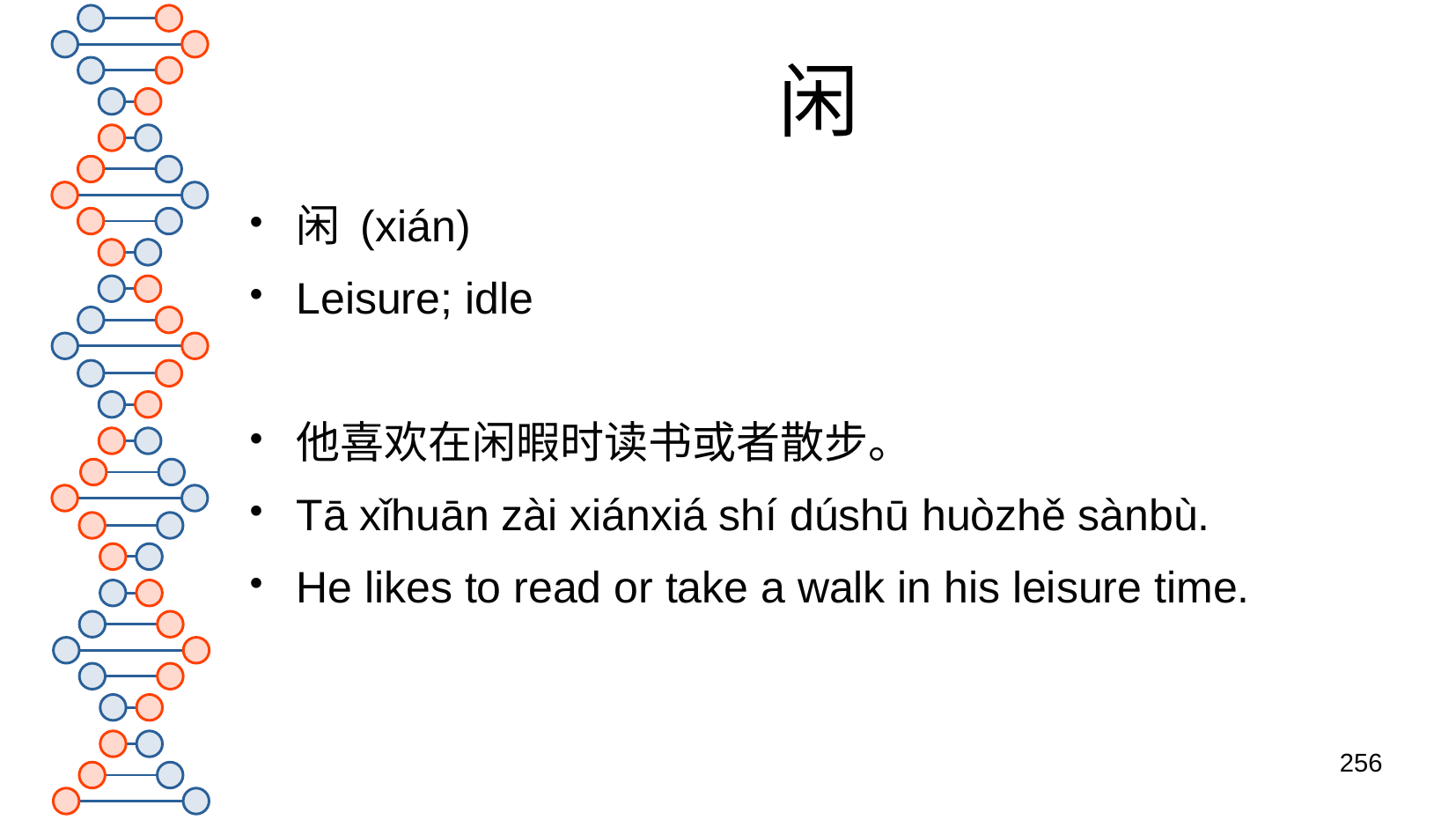

# 闲
闲 (xián)
Leisure; idle

他喜欢在闲暇时读书或者散步。
Tā xǐhuān zài xiánxiá shí dúshū huòzhě sànbù.
He likes to read or take a walk in his leisure time.

256